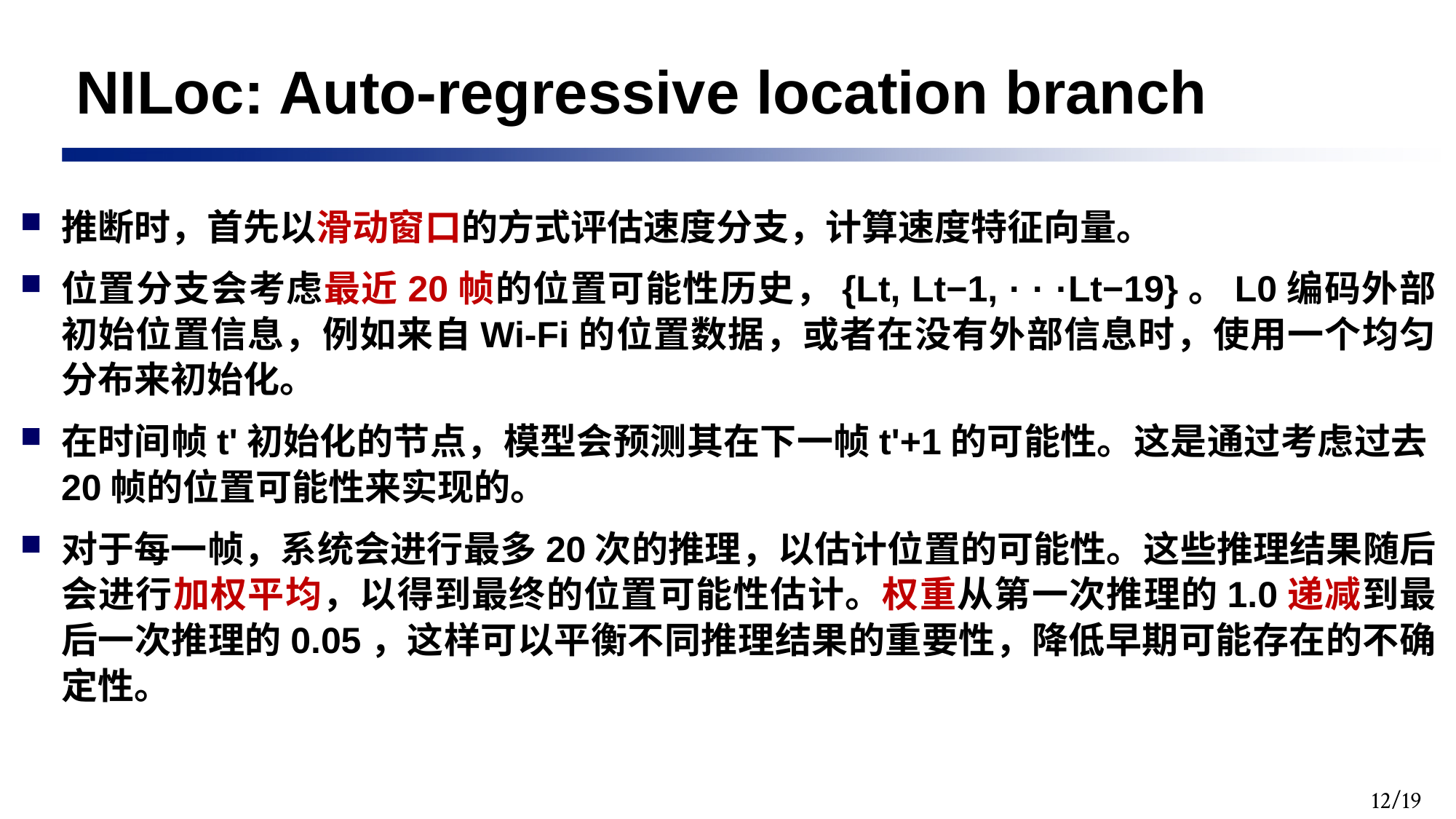

# NILoc: Auto-regressive location branch
推断时，首先以滑动窗口的方式评估速度分支，计算速度特征向量。
位置分支会考虑最近20帧的位置可能性历史，{Lt, Lt−1, · · ·Lt−19}。L0编码外部初始位置信息，例如来自Wi-Fi的位置数据，或者在没有外部信息时，使用一个均匀分布来初始化。
在时间帧t'初始化的节点，模型会预测其在下一帧t'+1的可能性。这是通过考虑过去20帧的位置可能性来实现的。
对于每一帧，系统会进行最多20次的推理，以估计位置的可能性。这些推理结果随后会进行加权平均，以得到最终的位置可能性估计。权重从第一次推理的1.0递减到最后一次推理的0.05，这样可以平衡不同推理结果的重要性，降低早期可能存在的不确定性。